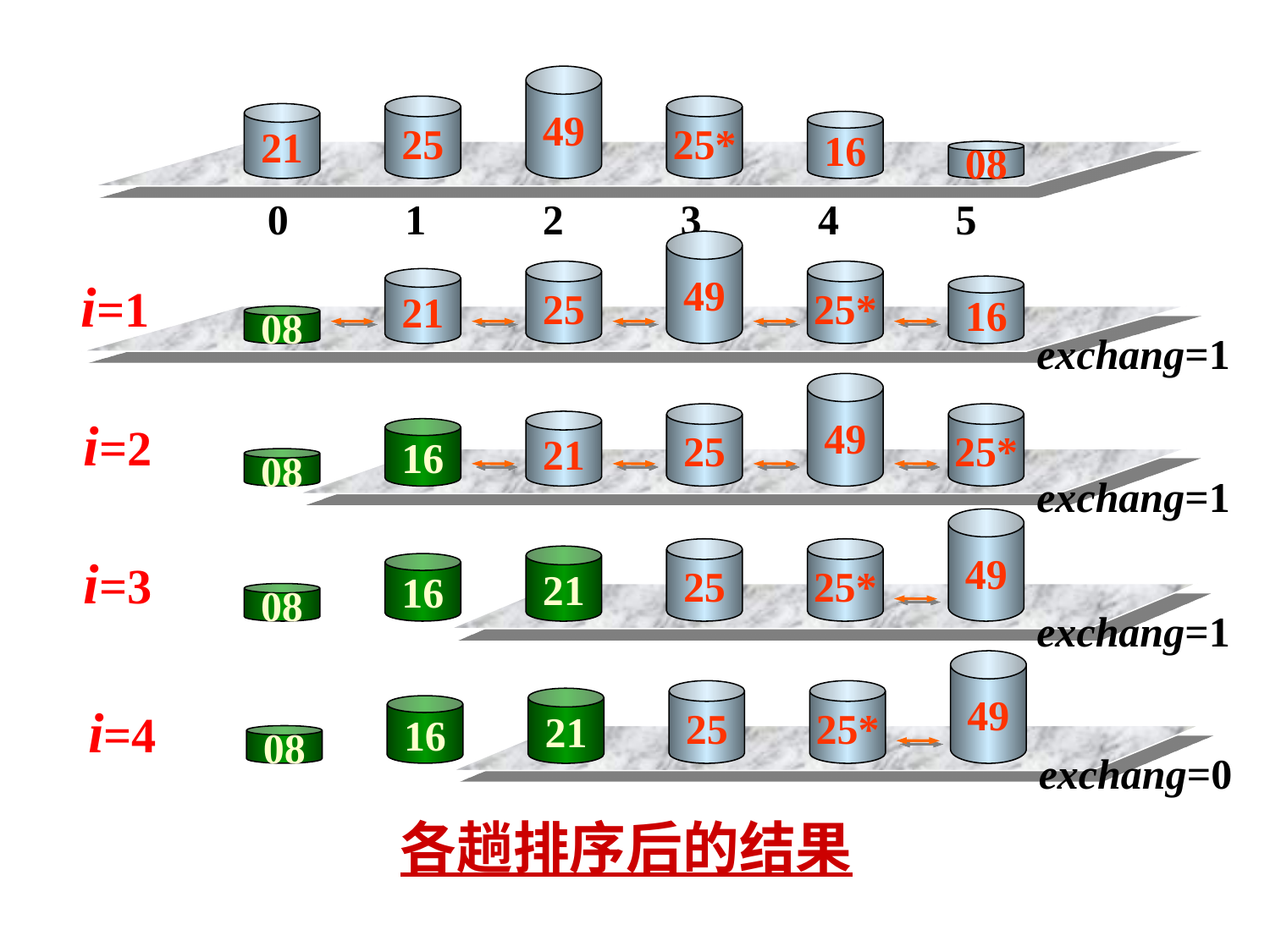

49
25
25*
21
16

08
0           1           2           3           4           5
49
25
25*
i=1
21
16

08
exchang=1

49
i=2
25
25*
21
16
08

exchang=1
49
25
25*
i=3
21
16
08

exchang=1
49
25
25*
21
i=4
16
08

exchang=0
各趟排序后的结果
99